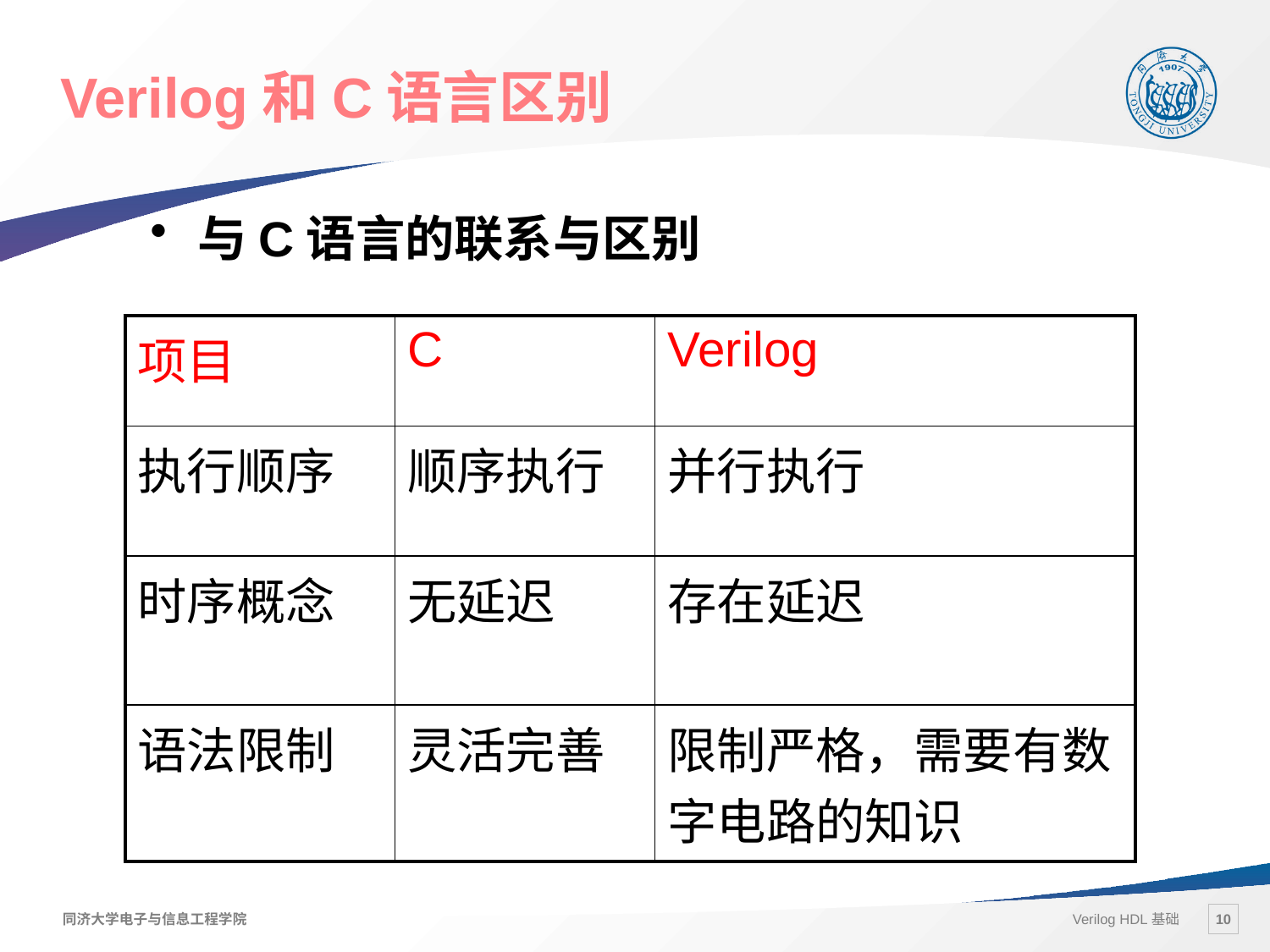

# Verilog和C语言区别
与C语言的联系与区别
| 项目 | C | Verilog |
| --- | --- | --- |
| 执行顺序 | 顺序执行 | 并行执行 |
| 时序概念 | 无延迟 | 存在延迟 |
| 语法限制 | 灵活完善 | 限制严格，需要有数字电路的知识 |